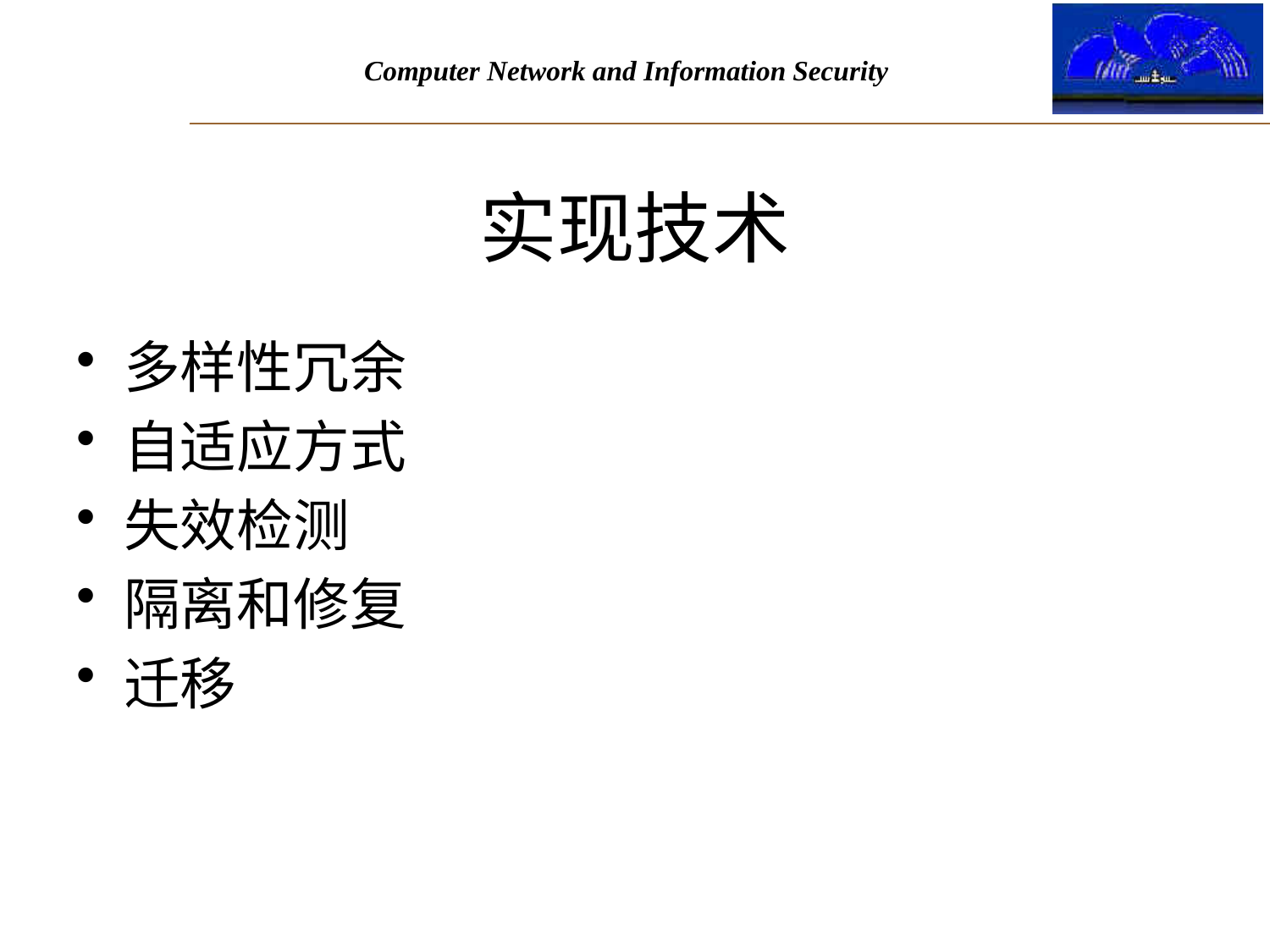

# 实现技术
多样性冗余
自适应方式
失效检测
隔离和修复
迁移